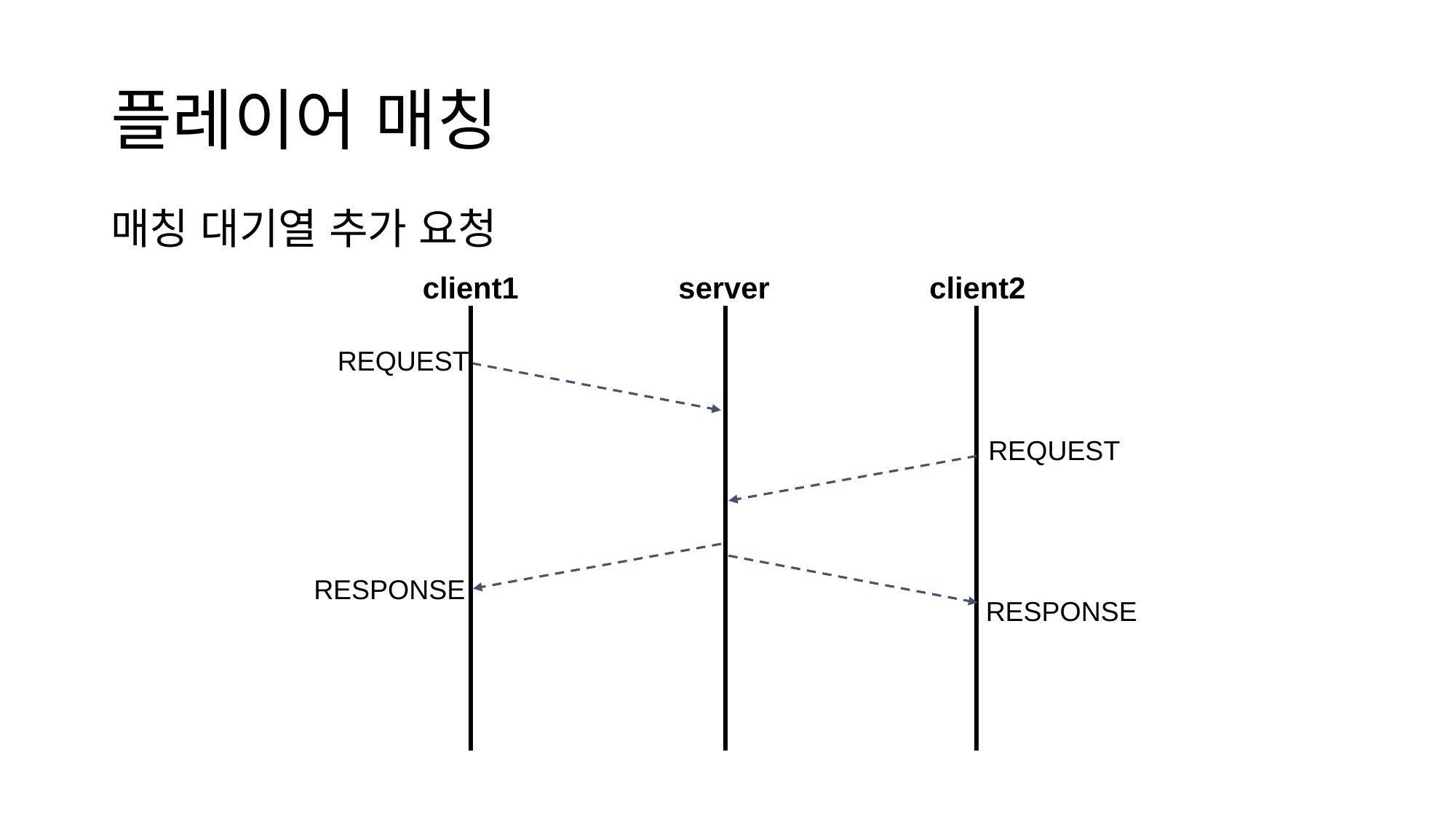

# 플레이어 매칭
매칭 대기열 추가 요청
client1
server
client2
REQUEST
REQUEST
RESPONSE
RESPONSE